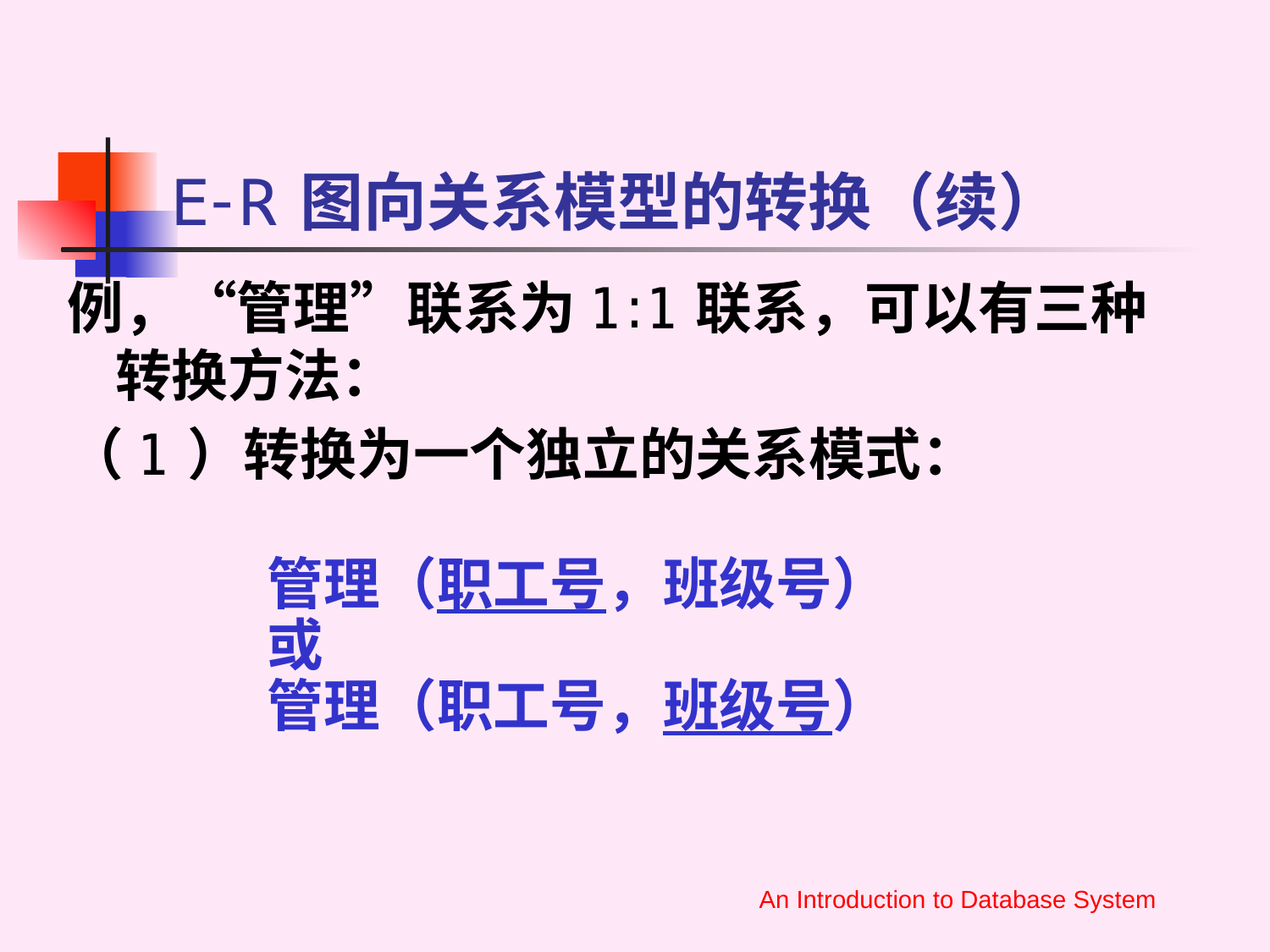

# E-R图向关系模型的转换（续）
例，“管理”联系为1:1联系，可以有三种转换方法：
（1）转换为一个独立的关系模式：
管理（职工号，班级号）
或
管理（职工号，班级号）
An Introduction to Database System